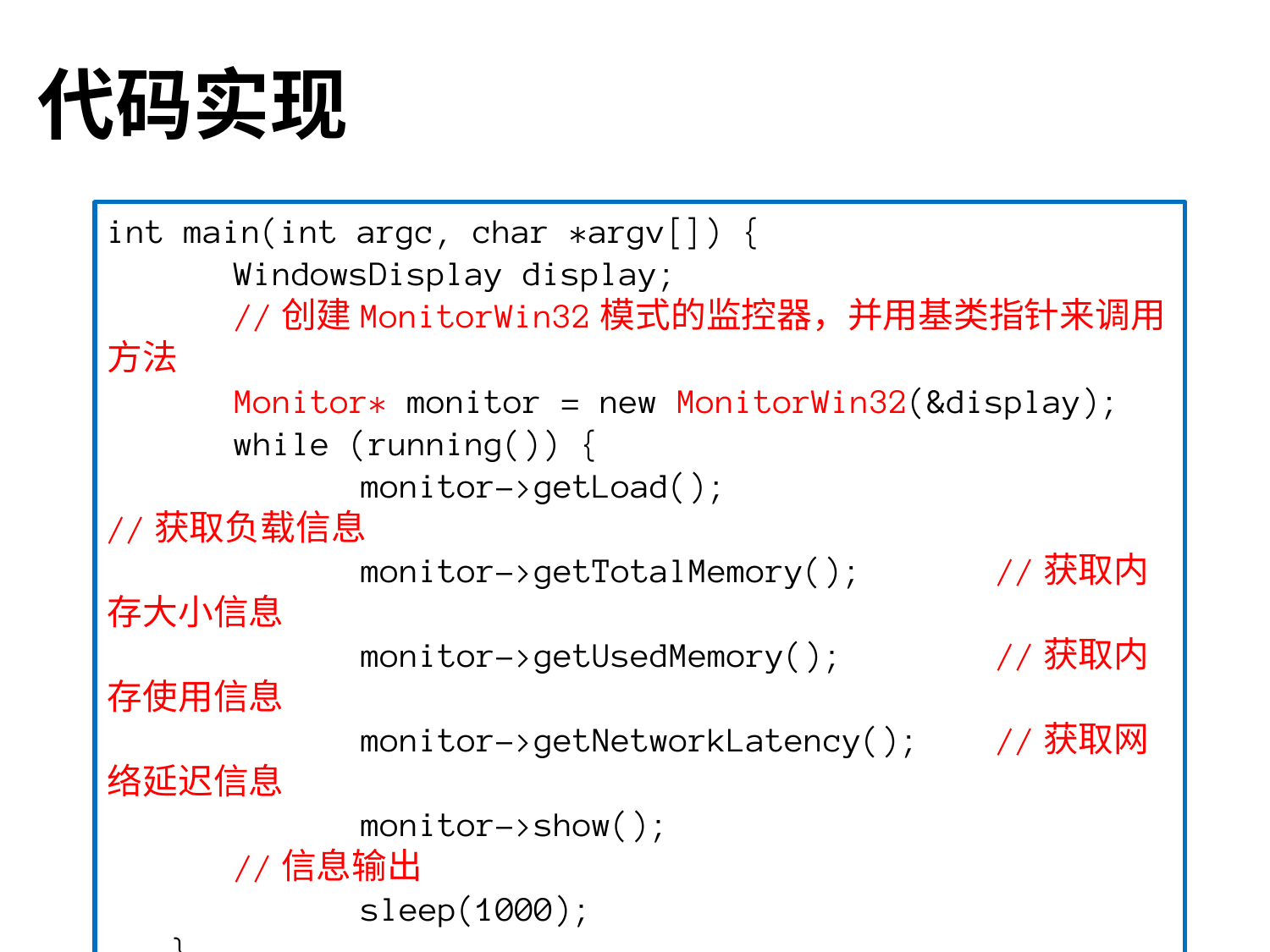

# 代码实现
int main(int argc, char *argv[]) {
	WindowsDisplay display;
	//创建MonitorWin32模式的监控器，并用基类指针来调用方法
	Monitor* monitor = new MonitorWin32(&display);
	while (running()) {
		monitor->getLoad();				//获取负载信息
		monitor->getTotalMemory();		//获取内存大小信息
		monitor->getUsedMemory();		//获取内存使用信息
		monitor->getNetworkLatency();	//获取网络延迟信息
		monitor->show();					//信息输出
		sleep(1000);
}
//释放
	delete monitor;
}
17